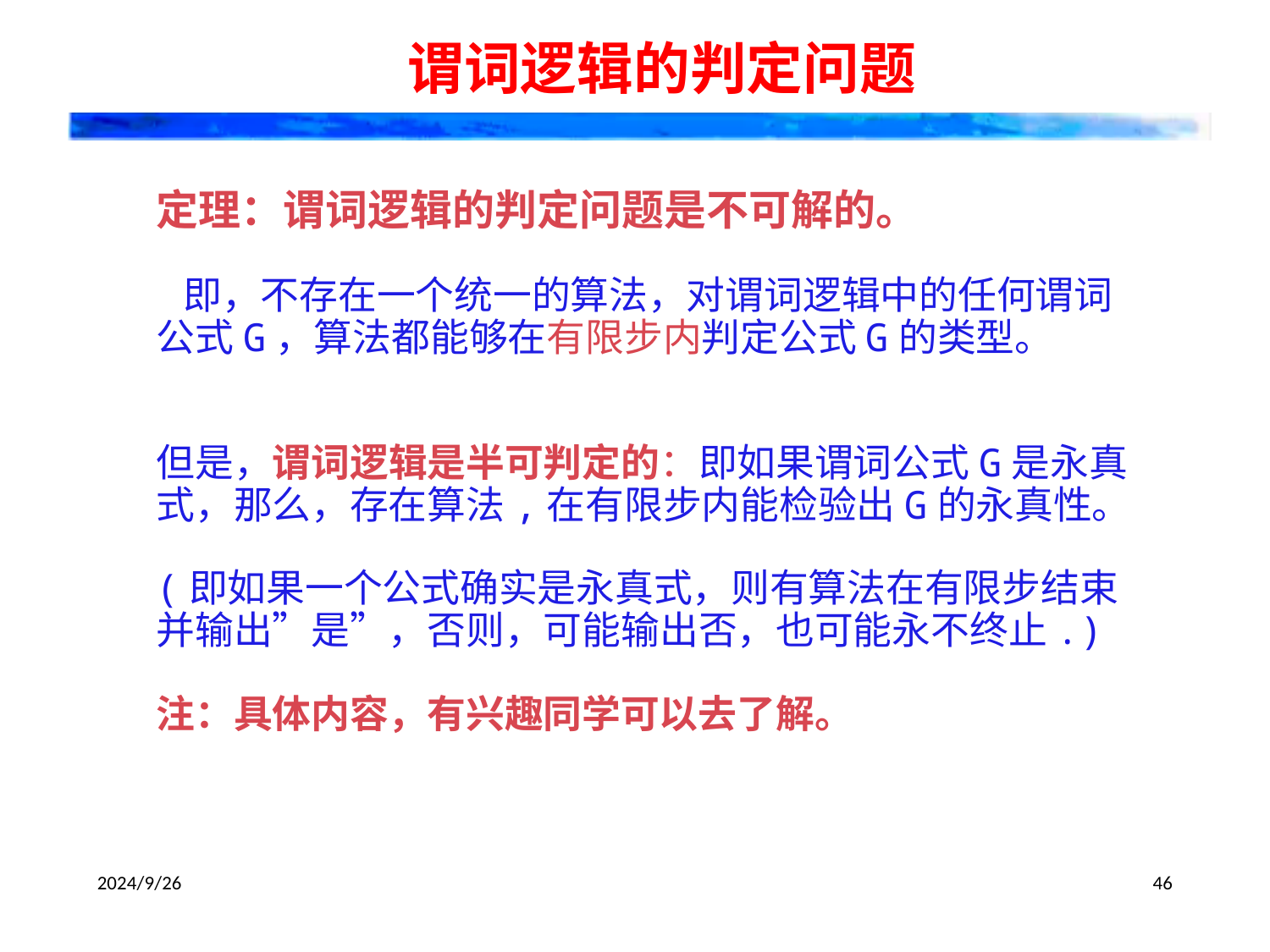

谓词逻辑的判定问题
定理：谓词逻辑的判定问题是不可解的。

  即，不存在一个统一的算法，对谓词逻辑中的任何谓词公式G，算法都能够在有限步内判定公式G的类型。

但是，谓词逻辑是半可判定的：即如果谓词公式G是永真式，那么，存在算法,在有限步内能检验出G的永真性。

(即如果一个公式确实是永真式，则有算法在有限步结束并输出”是”，否则，可能输出否，也可能永不终止.)

注：具体内容，有兴趣同学可以去了解。

2024/9/26
46